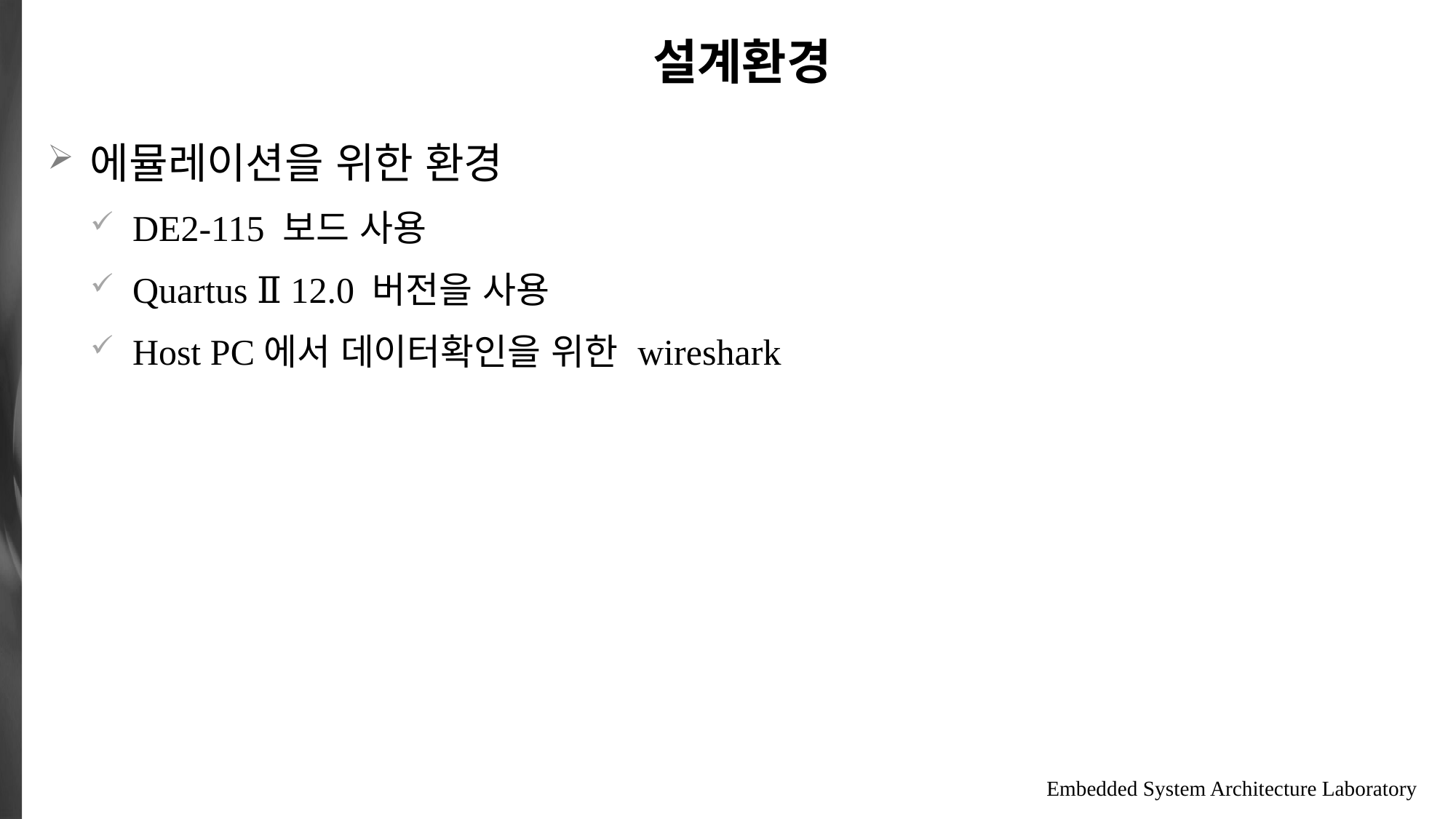

# 설계환경
에뮬레이션을 위한 환경
DE2-115 보드 사용
Quartus Ⅱ 12.0 버전을 사용
Host PC에서 데이터확인을 위한 wireshark